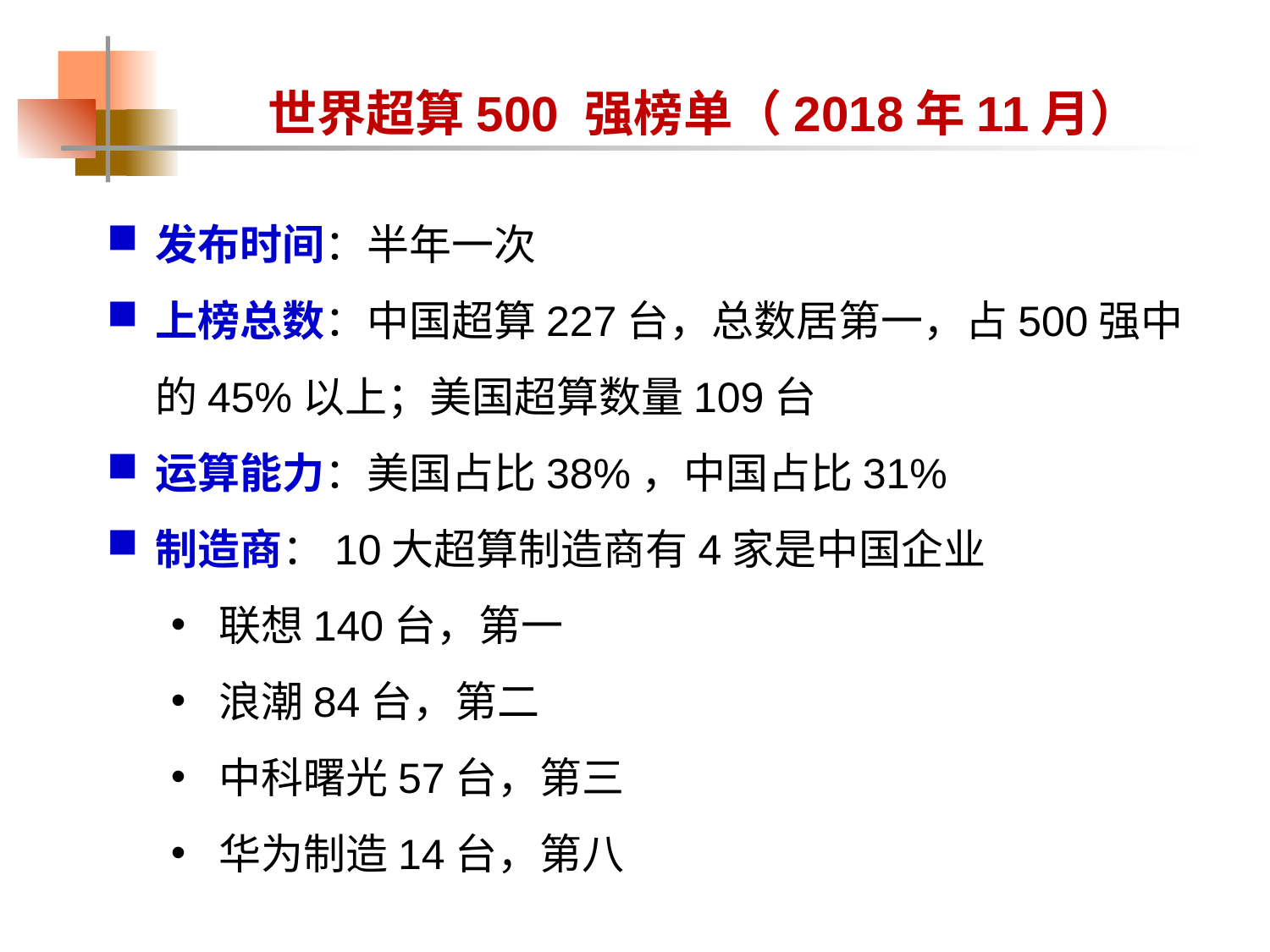

# 世界超算500 强榜单（2018年11月）
发布时间：半年一次
上榜总数：中国超算227台，总数居第一，占500强中的45%以上；美国超算数量109台
运算能力：美国占比38%，中国占比31%
制造商：10大超算制造商有4家是中国企业
联想140台，第一
浪潮84台，第二
中科曙光57台，第三
华为制造14台，第八